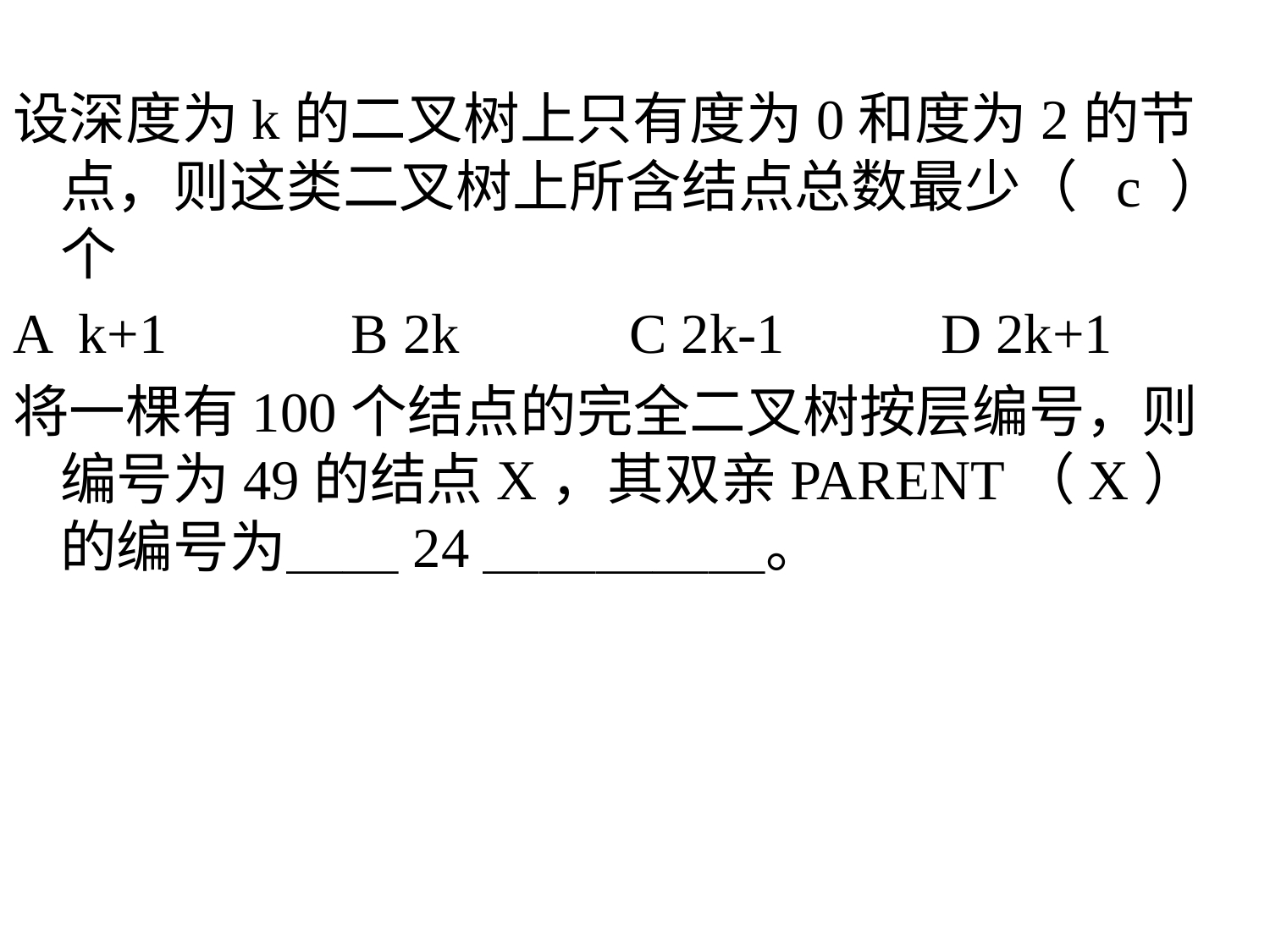

设深度为k的二叉树上只有度为0和度为2的节点，则这类二叉树上所含结点总数最少（  c ）个
A  k+1             B 2k            C 2k-1           D 2k+1
将一棵有100个结点的完全二叉树按层编号，则编号为49的结点X，其双亲PARENT（X）的编号为＿＿24＿＿＿＿＿。